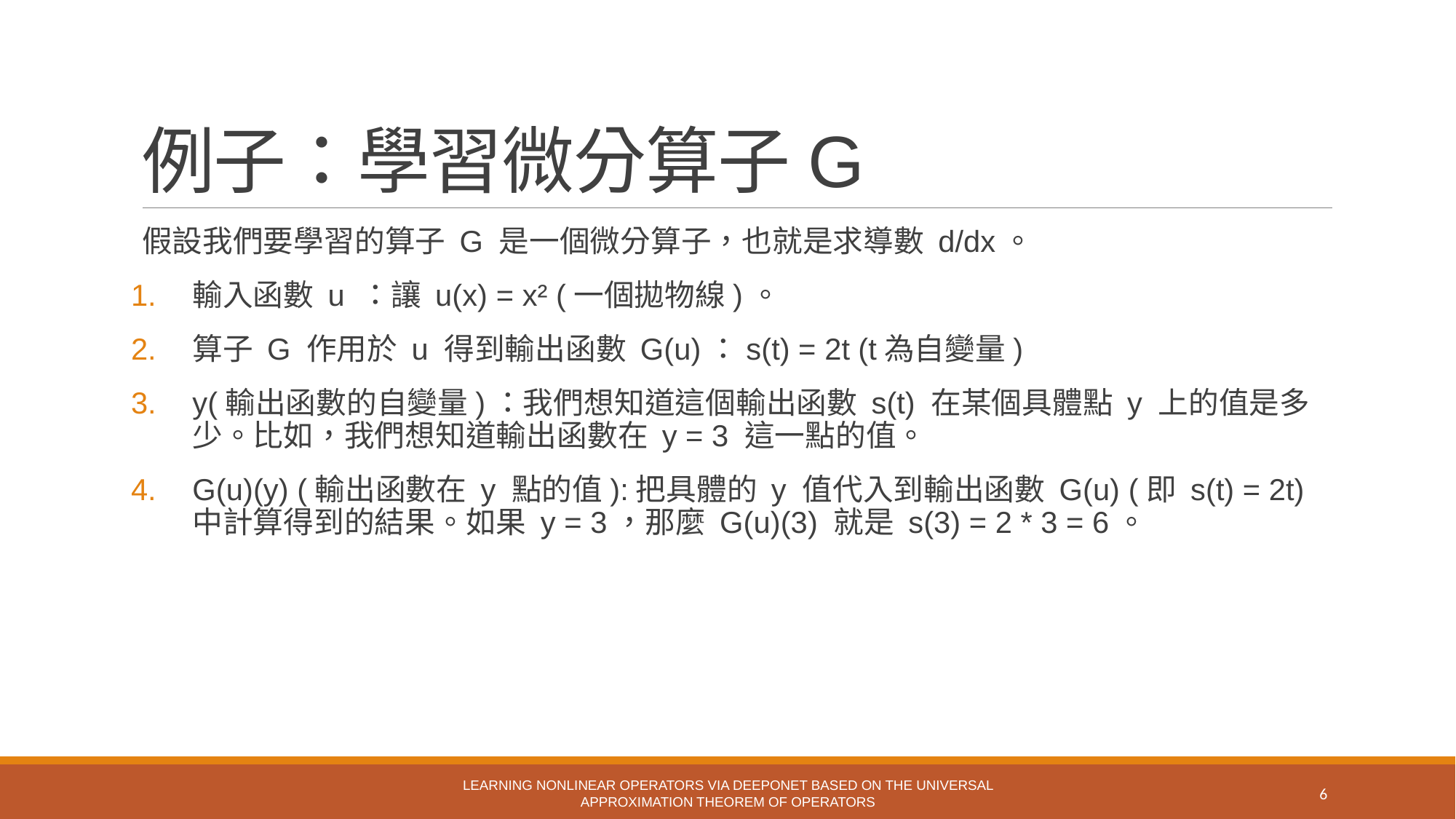

# 例子：學習微分算子G
假設我們要學習的算子 G 是一個微分算子，也就是求導數 d/dx。
輸入函數 u ：讓 u(x) = x² (一個拋物線)。
算子 G 作用於 u 得到輸出函數 G(u)：s(t) = 2t (t為自變量)
y(輸出函數的自變量)：我們想知道這個輸出函數 s(t) 在某個具體點 y 上的值是多少。比如，我們想知道輸出函數在 y = 3 這一點的值。
G(u)(y) (輸出函數在 y 點的值):把具體的 y 值代入到輸出函數 G(u) (即 s(t) = 2t) 中計算得到的結果。如果 y = 3，那麼 G(u)(3) 就是 s(3) = 2 * 3 = 6。

Learning nonlinear operators via DeepONet based on the universal approximation theorem of operators
6